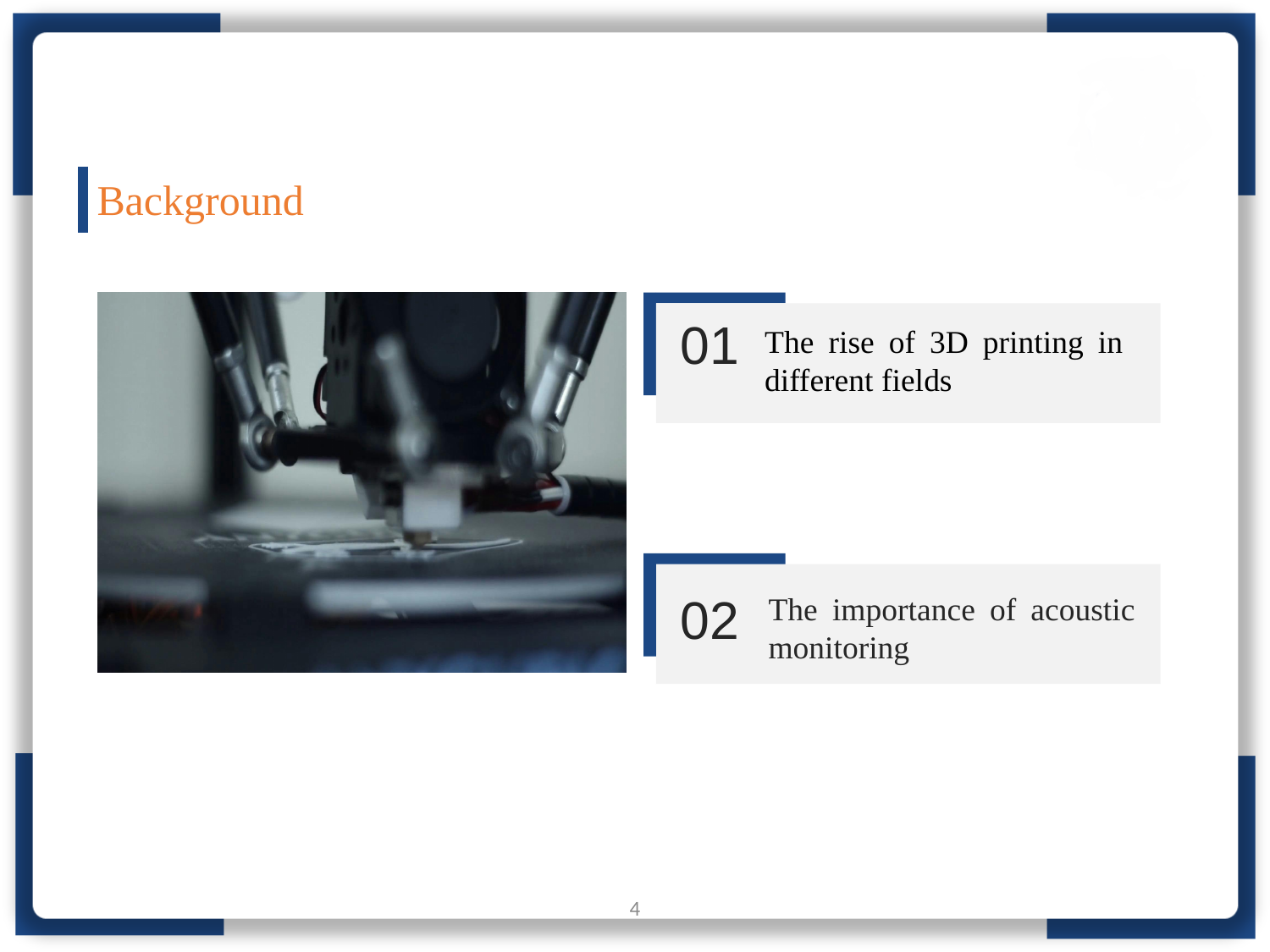

Background

### Chart: 重污染企业周边

| Category |
|---|
01
The rise of 3D printing in different fields

02
The importance of acoustic monitoring
4